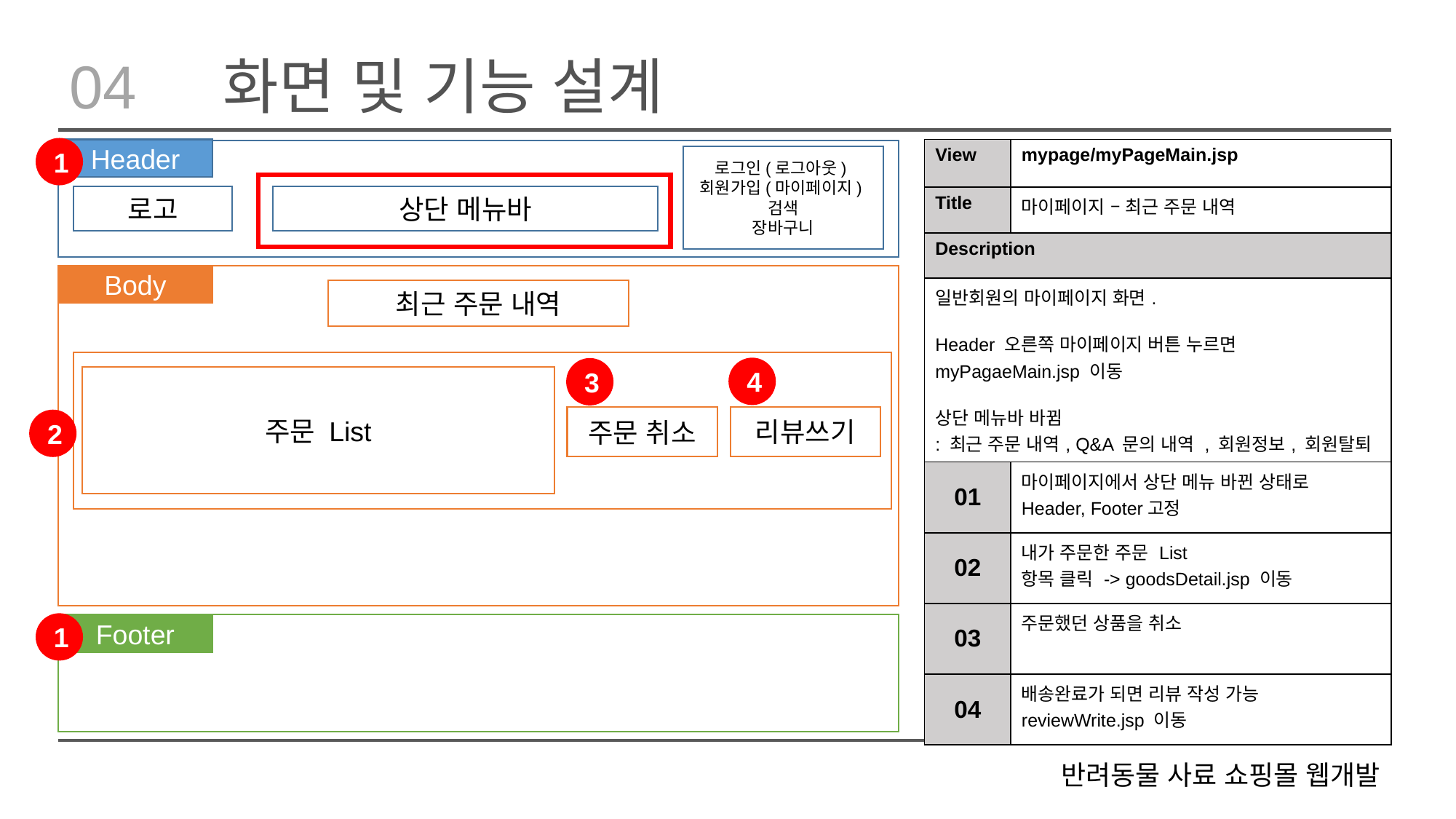

04
화면 및 기능 설계
1
Header
| View | mypage/myPageMain.jsp |
| --- | --- |
| Title | 마이페이지 – 최근 주문 내역 |
| Description |  |
| 일반회원의 마이페이지 화면. Header 오른쪽 마이페이지 버튼 누르면 myPagaeMain.jsp 이동 상단 메뉴바 바뀜 : 최근 주문 내역, Q&A 문의 내역 , 회원정보, 회원탈퇴 |  |
| 01 | 마이페이지에서 상단 메뉴 바뀐 상태로 Header, Footer고정 |
| 02 | 내가 주문한 주문 List 항목 클릭 -> goodsDetail.jsp 이동 |
| 03 | 주문했던 상품을 취소 |
| 04 | 배송완료가 되면 리뷰 작성 가능 reviewWrite.jsp 이동 |

로그인(로그아웃)
회원가입(마이페이지)
검색
장바구니

로고
상단 메뉴바
Body

최근 주문 내역

4
3
주문 List
리뷰쓰기
주문 취소
2
1

Footer
반려동물 사료 쇼핑몰 웹개발